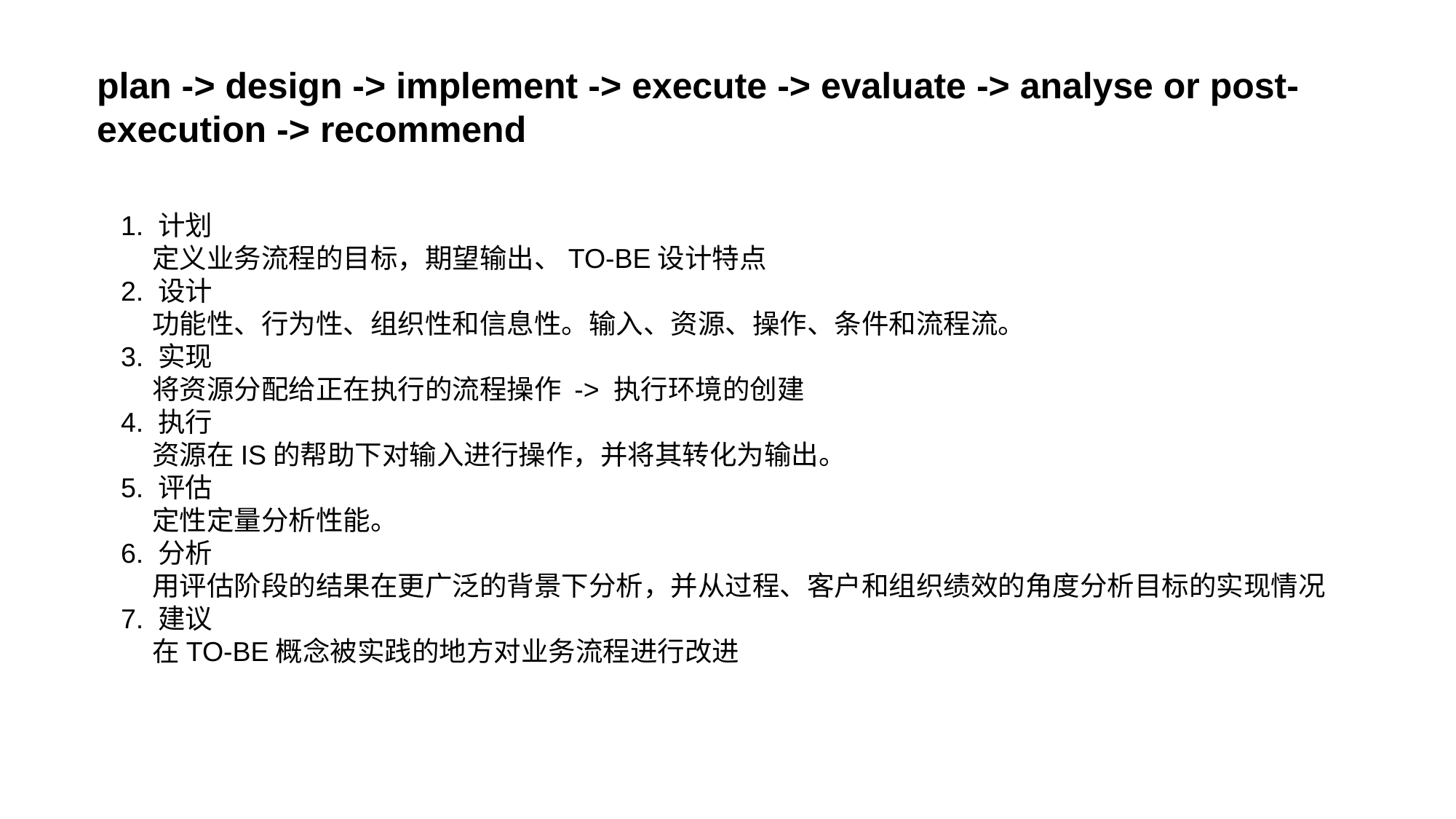

plan -> design -> implement -> execute -> evaluate -> analyse or post-execution -> recommend
1. 计划
    定义业务流程的目标，期望输出、TO-BE设计特点
2. 设计
    功能性、行为性、组织性和信息性。输入、资源、操作、条件和流程流。
3. 实现
    将资源分配给正在执行的流程操作 -> 执行环境的创建
4. 执行
    资源在IS的帮助下对输入进行操作，并将其转化为输出。
5. 评估
    定性定量分析性能。
6. 分析
    用评估阶段的结果在更广泛的背景下分析，并从过程、客户和组织绩效的角度分析目标的实现情况
7. 建议
    在TO-BE概念被实践的地方对业务流程进行改进